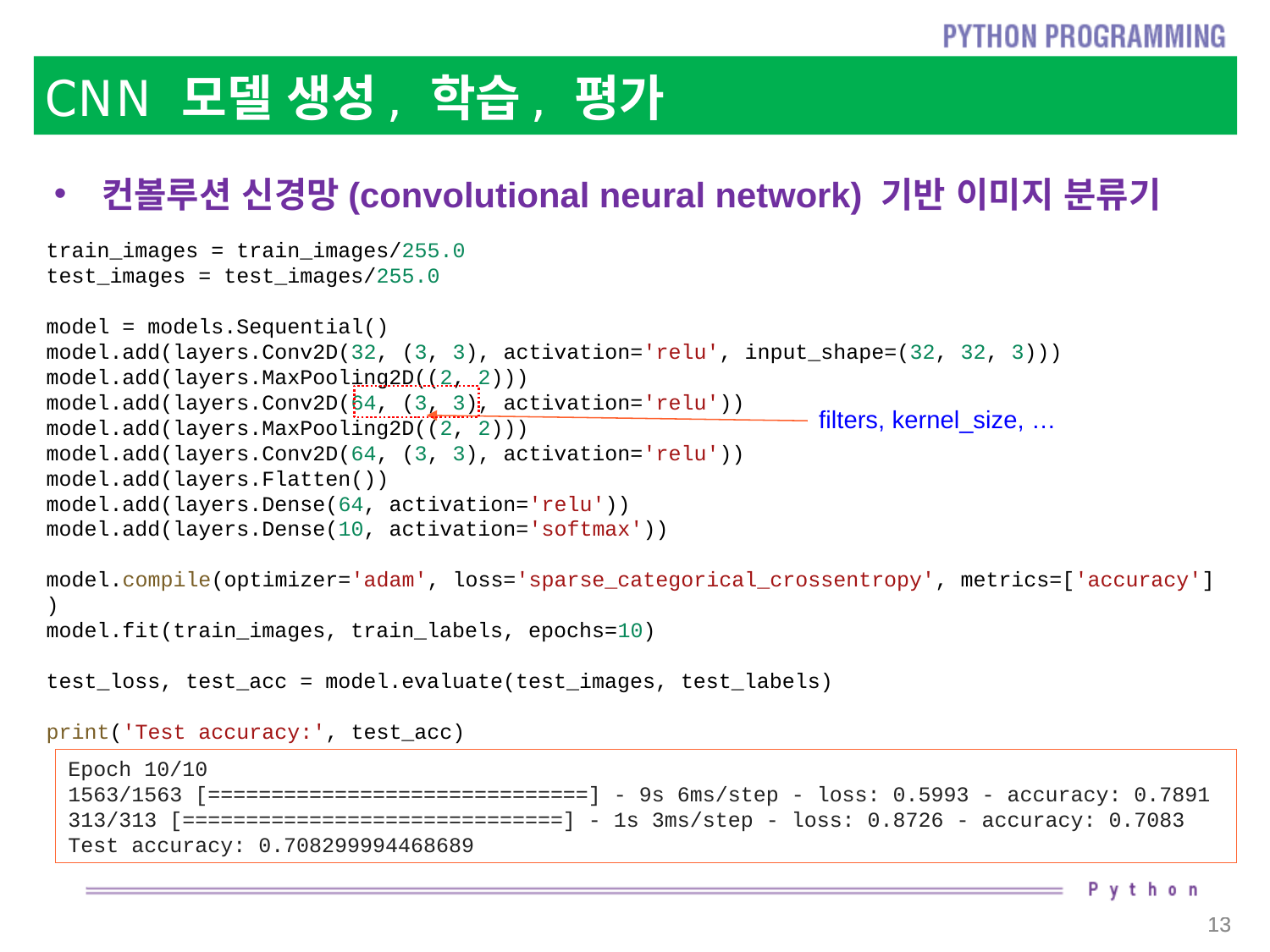

# CNN 모델 생성, 학습, 평가
컨볼루션 신경망(convolutional neural network) 기반 이미지 분류기
train_images = train_images/255.0
test_images = test_images/255.0

model = models.Sequential()
model.add(layers.Conv2D(32, (3, 3), activation='relu', input_shape=(32, 32, 3)))
model.add(layers.MaxPooling2D((2, 2)))
model.add(layers.Conv2D(64, (3, 3), activation='relu'))
model.add(layers.MaxPooling2D((2, 2)))
model.add(layers.Conv2D(64, (3, 3), activation='relu'))
model.add(layers.Flatten())
model.add(layers.Dense(64, activation='relu'))
model.add(layers.Dense(10, activation='softmax'))

model.compile(optimizer='adam', loss='sparse_categorical_crossentropy', metrics=['accuracy'])
model.fit(train_images, train_labels, epochs=10)

test_loss, test_acc = model.evaluate(test_images, test_labels)

print('Test accuracy:', test_acc)

filters, kernel_size, …
Epoch 10/10
1563/1563 [==============================] - 9s 6ms/step - loss: 0.5993 - accuracy: 0.7891
313/313 [==============================] - 1s 3ms/step - loss: 0.8726 - accuracy: 0.7083
Test accuracy: 0.708299994468689
13